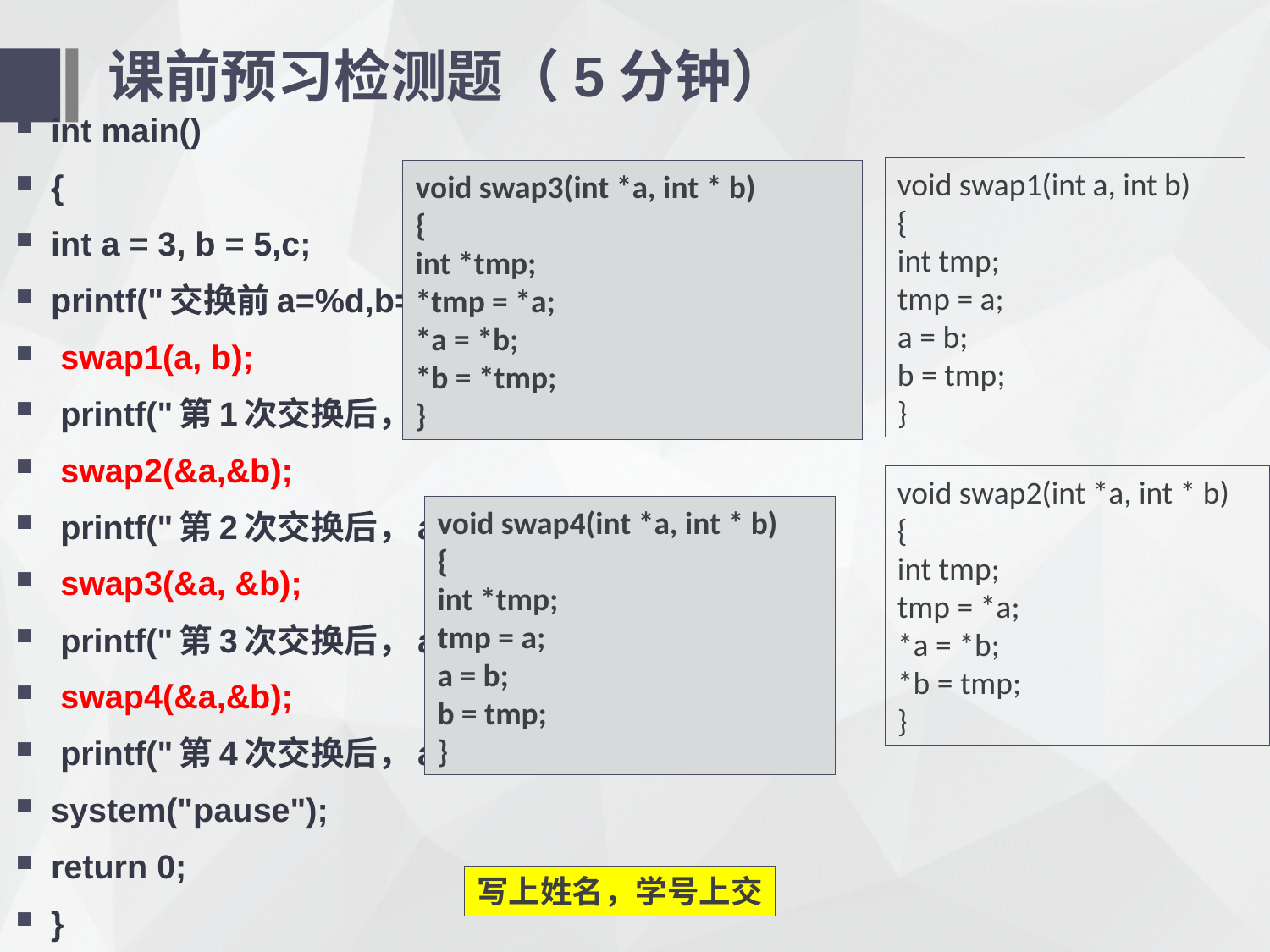

# 课前预习检测题（5分钟）
int main()
{
int a = 3, b = 5,c;
printf("交换前a=%d,b=%d\n", a, b);
 swap1(a, b);
 printf("第1次交换后，a=%d,b=%d\n", a, b);
 swap2(&a,&b);
 printf("第2次交换后，a=%d,b=%d\n", a, b);
 swap3(&a, &b);
 printf("第3次交换后，a=%d,b=%d\n", a, b);
 swap4(&a,&b);
 printf("第4次交换后，a=%d,b=%d\n", a, b);
system("pause");
return 0;
}
void swap1(int a, int b)
{
int tmp;
tmp = a;
a = b;
b = tmp;
}
void swap3(int *a, int * b)
{
int *tmp;
*tmp = *a;
*a = *b;
*b = *tmp;
}
void swap2(int *a, int * b)
{
int tmp;
tmp = *a;
*a = *b;
*b = tmp;
}
void swap4(int *a, int * b)
{
int *tmp;
tmp = a;
a = b;
b = tmp;
}
写上姓名，学号上交